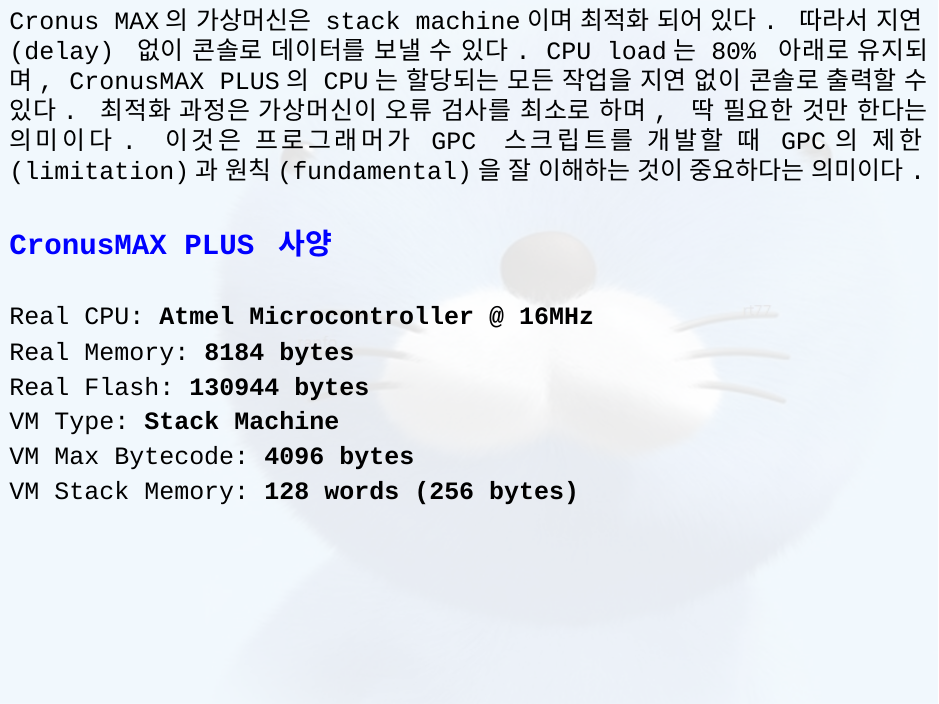

Cronus MAX의 가상머신은 stack machine이며 최적화 되어 있다. 따라서 지연(delay) 없이 콘솔로 데이터를 보낼 수 있다. CPU load는 80% 아래로 유지되며, CronusMAX PLUS의 CPU는 할당되는 모든 작업을 지연 없이 콘솔로 출력할 수 있다. 최적화 과정은 가상머신이 오류 검사를 최소로 하며, 딱 필요한 것만 한다는 의미이다. 이것은 프로그래머가 GPC 스크립트를 개발할 때 GPC의 제한(limitation)과 원칙(fundamental)을 잘 이해하는 것이 중요하다는 의미이다.

CronusMAX PLUS 사양

Real CPU: Atmel Microcontroller @ 16MHz
Real Memory: 8184 bytes
Real Flash: 130944 bytes
VM Type: Stack Machine
VM Max Bytecode: 4096 bytes
VM Stack Memory: 128 words (256 bytes)